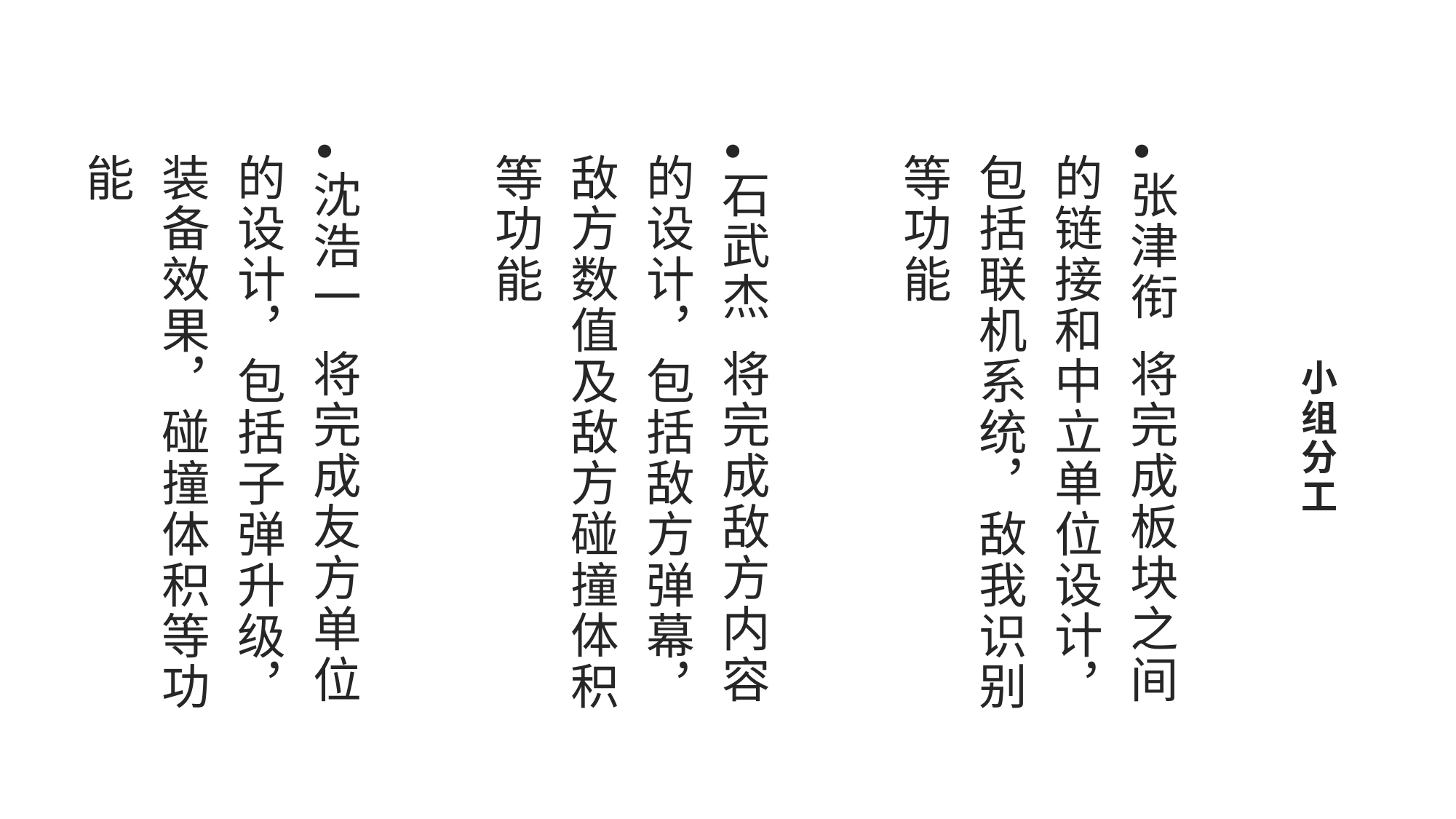

张津衔  将完成板块之间的链接和中立单位设计，包括联机系统，敌我识别等功能

石武杰  将完成敌方内容的设计，包括敌方弹幕，敌方数值及敌方碰撞体积等功能

沈浩一  将完成友方单位的设计，包括子弹升级，装备效果，碰撞体积等功能
# 小组分工